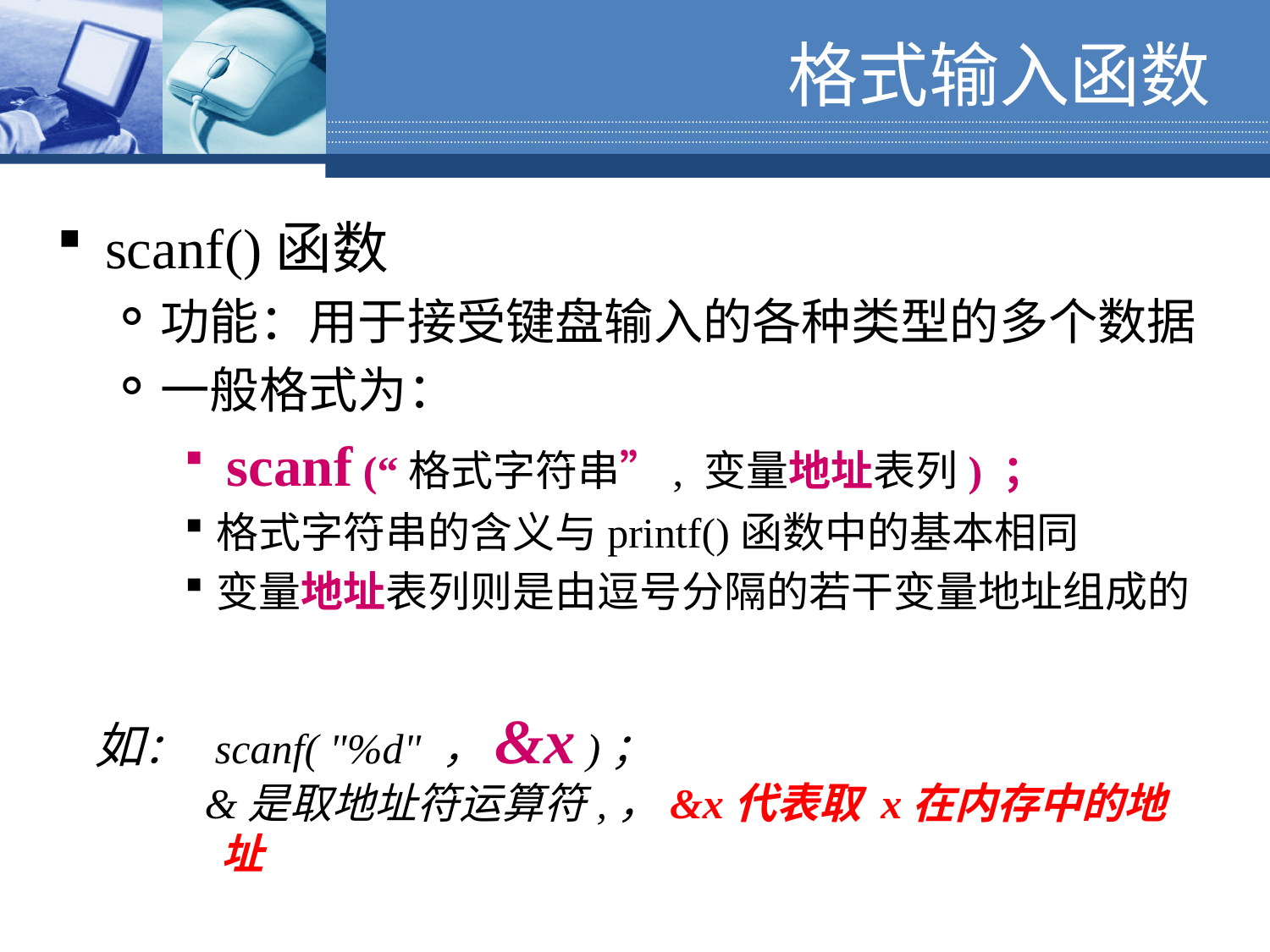

# 格式输入函数
scanf()函数
功能：用于接受键盘输入的各种类型的多个数据
一般格式为：
 scanf (“格式字符串”, 变量地址表列) ；
格式字符串的含义与printf()函数中的基本相同
变量地址表列则是由逗号分隔的若干变量地址组成的
如：  scanf( "%d" ，&x )；
   &是取地址符运算符,，&x代表取 x在内存中的地址